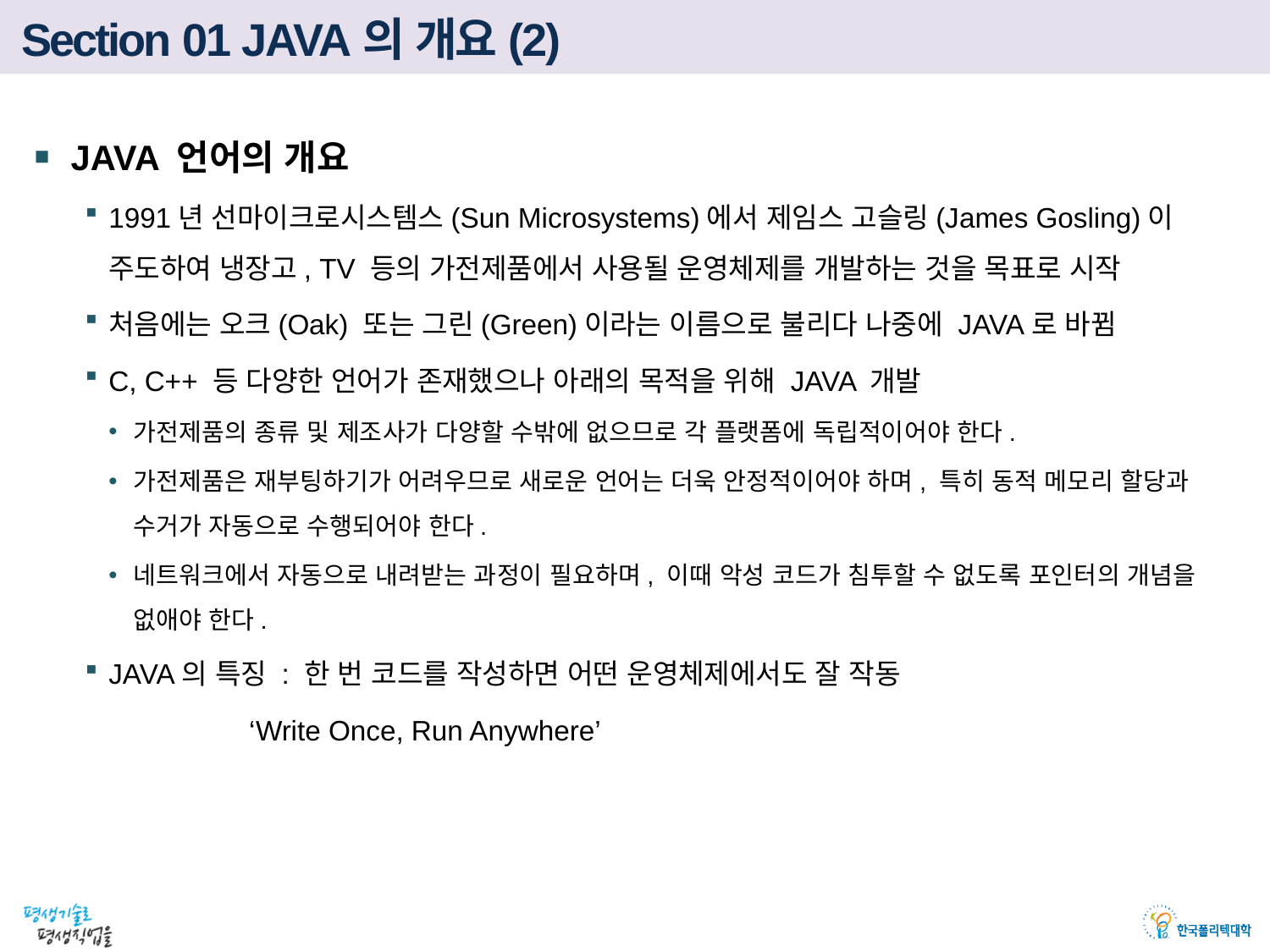

# Section 01 JAVA의 개요(2)
JAVA 언어의 개요
1991년 선마이크로시스템스(Sun Microsystems)에서 제임스 고슬링(James Gosling)이 주도하여 냉장고, TV 등의 가전제품에서 사용될 운영체제를 개발하는 것을 목표로 시작
처음에는 오크(Oak) 또는 그린(Green)이라는 이름으로 불리다 나중에 JAVA로 바뀜
C, C++ 등 다양한 언어가 존재했으나 아래의 목적을 위해 JAVA 개발
가전제품의 종류 및 제조사가 다양할 수밖에 없으므로 각 플랫폼에 독립적이어야 한다.
가전제품은 재부팅하기가 어려우므로 새로운 언어는 더욱 안정적이어야 하며, 특히 동적 메모리 할당과 수거가 자동으로 수행되어야 한다.
네트워크에서 자동으로 내려받는 과정이 필요하며, 이때 악성 코드가 침투할 수 없도록 포인터의 개념을 없애야 한다.
JAVA의 특징 : 한 번 코드를 작성하면 어떤 운영체제에서도 잘 작동
                     ‘Write Once, Run Anywhere’